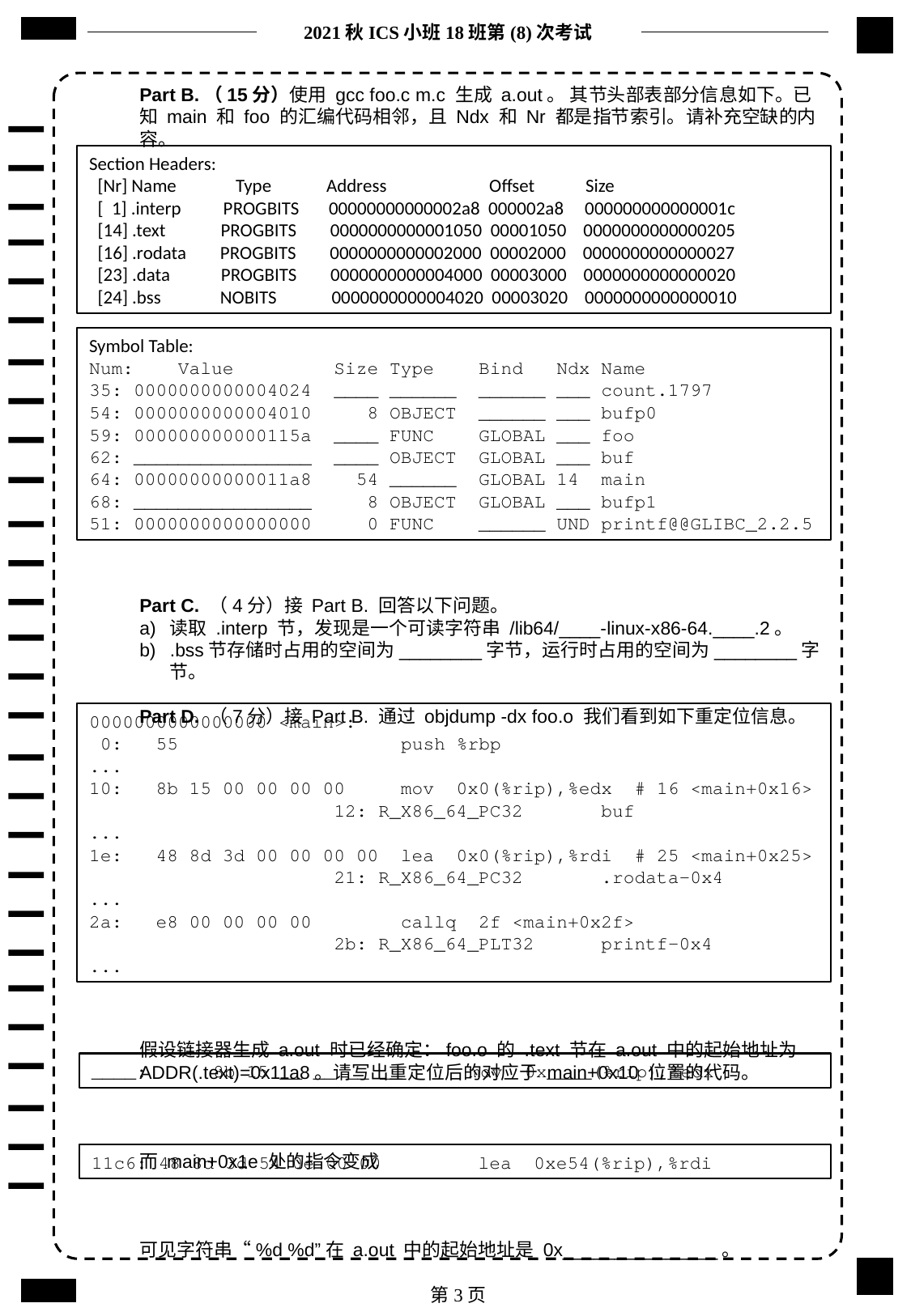

2021秋ICS小班18班第(8)次考试

Part B.（15分）使用 gcc foo.c m.c 生成 a.out。 其节头部表部分信息如下。已知 main 和 foo 的汇编代码相邻，且 Ndx 和 Nr 都是指节索引。请补充空缺的内容。

Part C. （4分）接 Part B. 回答以下问题。
读取 .interp 节，发现是一个可读字符串 /lib64/____-linux-x86-64.____.2。
.bss节存储时占用的空间为________字节，运行时占用的空间为________字节。

Part D. （7分）接 Part B. 通过 objdump -dx foo.o 我们看到如下重定位信息。

假设链接器生成 a.out 时已经确定：foo.o 的 .text 节在 a.out 中的起始地址为ADDR(.text)=0x11a8。请写出重定位后的对应于 main+0x10 位置的代码。

而 main+0x1e 处的指令变成

可见字符串“%d %d”在 a.out 中的起始地址是 0x_______________。

Section Headers:
  [Nr] Name              Type             Address                        Offset            Size
  [  1] .interp          PROGBITS       00000000000002a8  000002a8     000000000000001c
  [14] .text             PROGBITS        0000000000001050  00001050    0000000000000205
  [16] .rodata        PROGBITS        0000000000002000  00002000    0000000000000027
  [23] .data            PROGBITS        0000000000004000  00003000    0000000000000020
  [24] .bss              NOBITS             0000000000004020  00003020    0000000000000010
Symbol Table:
Num:    Value         Size Type    Bind   Ndx Name
35: 0000000000004024  ____ ______  ______ ___ count.1797
54: 0000000000004010     8 OBJECT  ______ ___ bufp0
59: 000000000000115a  ____ FUNC    GLOBAL ___ foo
62: ________________  ____ OBJECT  GLOBAL ___ buf
64: 00000000000011a8    54 ______  GLOBAL 14  main
68: ________________     8 OBJECT  GLOBAL ___ bufp1
51: 0000000000000000     0 FUNC    ______ UND printf@@GLIBC_2.2.5
0000000000000000 <main>:
 0:   55                    push %rbp
...
10:   8b 15 00 00 00 00     mov  0x0(%rip),%edx  # 16 <main+0x16>
                      12: R_X86_64_PC32       buf
...
1e:   48 8d 3d 00 00 00 00  lea  0x0(%rip),%rdi  # 25 <main+0x25>
                      21: R_X86_64_PC32       .rodata-0x4
...
2a:   e8 00 00 00 00        callq  2f <main+0x2f>
                      2b: R_X86_64_PLT32      printf-0x4
...
____:	8b 15 __ __ __ __      mov  0x____(%rip),%edx
11c6: 48 8d 3d 54 0e 00 00 	  lea  0xe54(%rip),%rdi

第3页